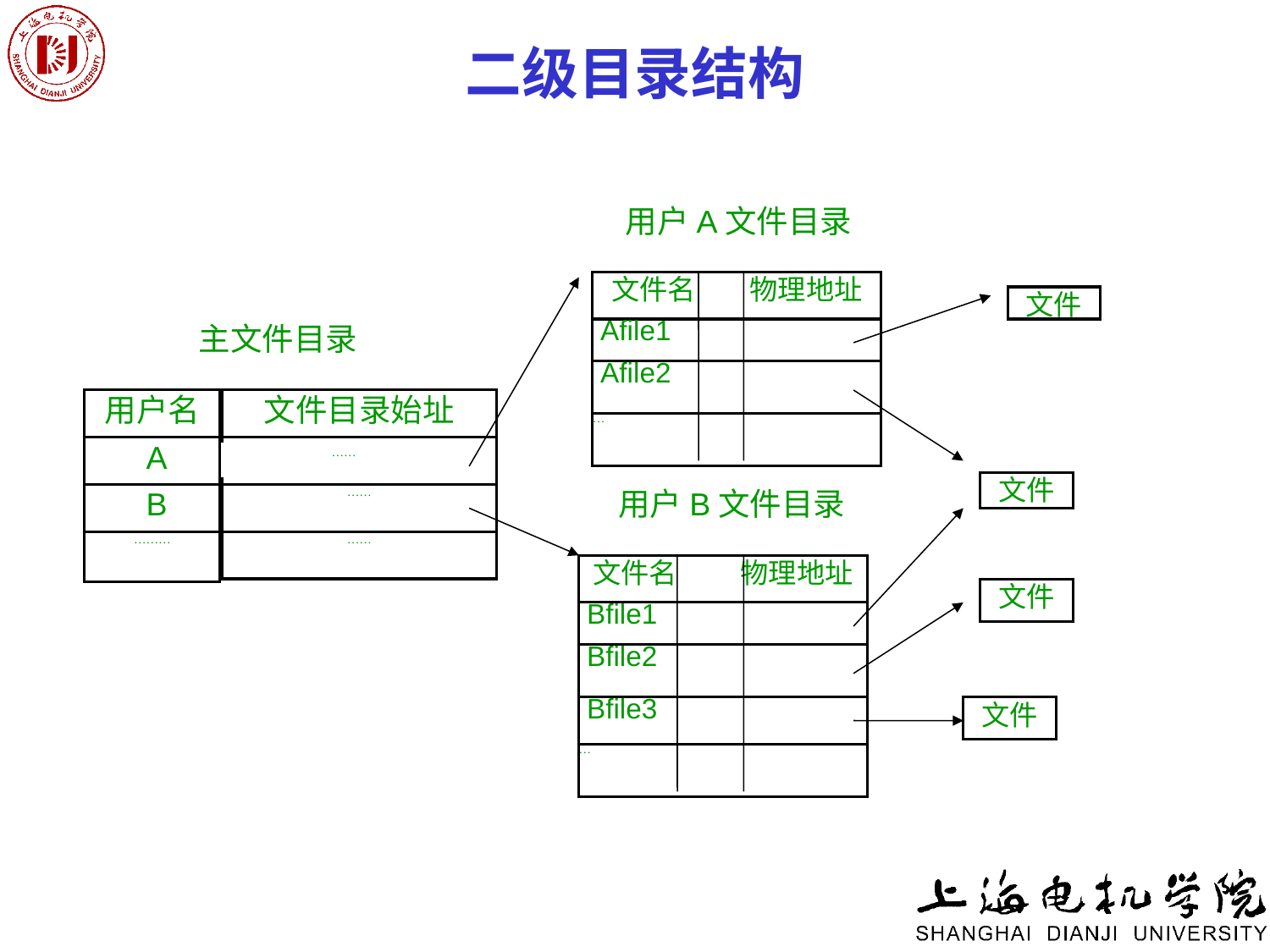

# 二级目录结构
用户A文件目录
文件名                 物理地址

文件

主文件目录
 Afile1
 Afile2
用户名
文件目录始址

…
 A

……
文件
 B
……
用户B文件目录

………
……
文件名          物理地址

文件
 Bfile1

 Bfile2
 Bfile3
文件

…